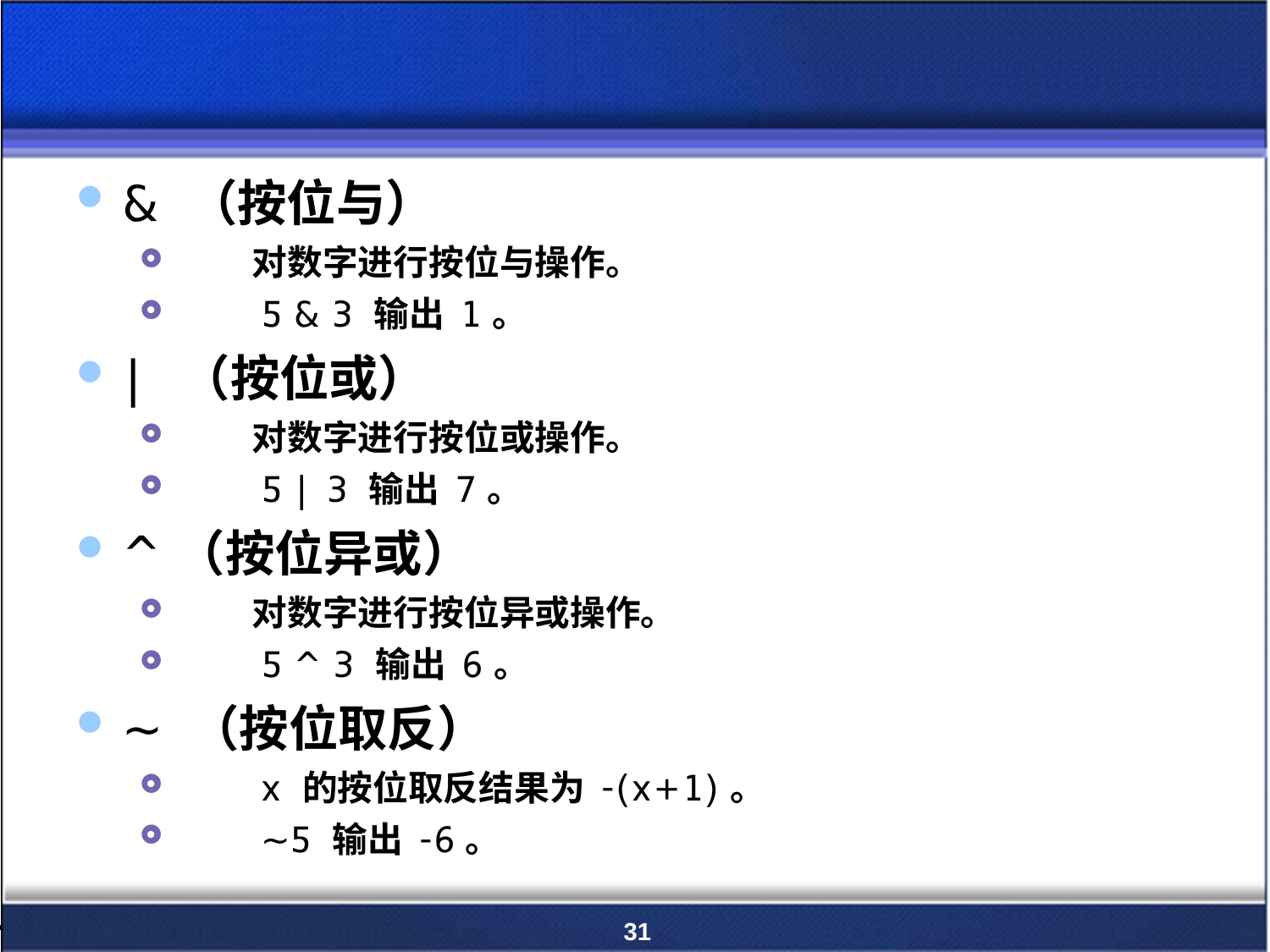

#
& （按位与）
        对数字进行按位与操作。
        5 & 3 输出 1。
| （按位或）
        对数字进行按位或操作。
        5 | 3 输出 7。
^（按位异或）
        对数字进行按位异或操作。
        5 ^ 3 输出 6。
~ （按位取反）
        x 的按位取反结果为 -(x+1)。
        ~5 输出 -6。
31